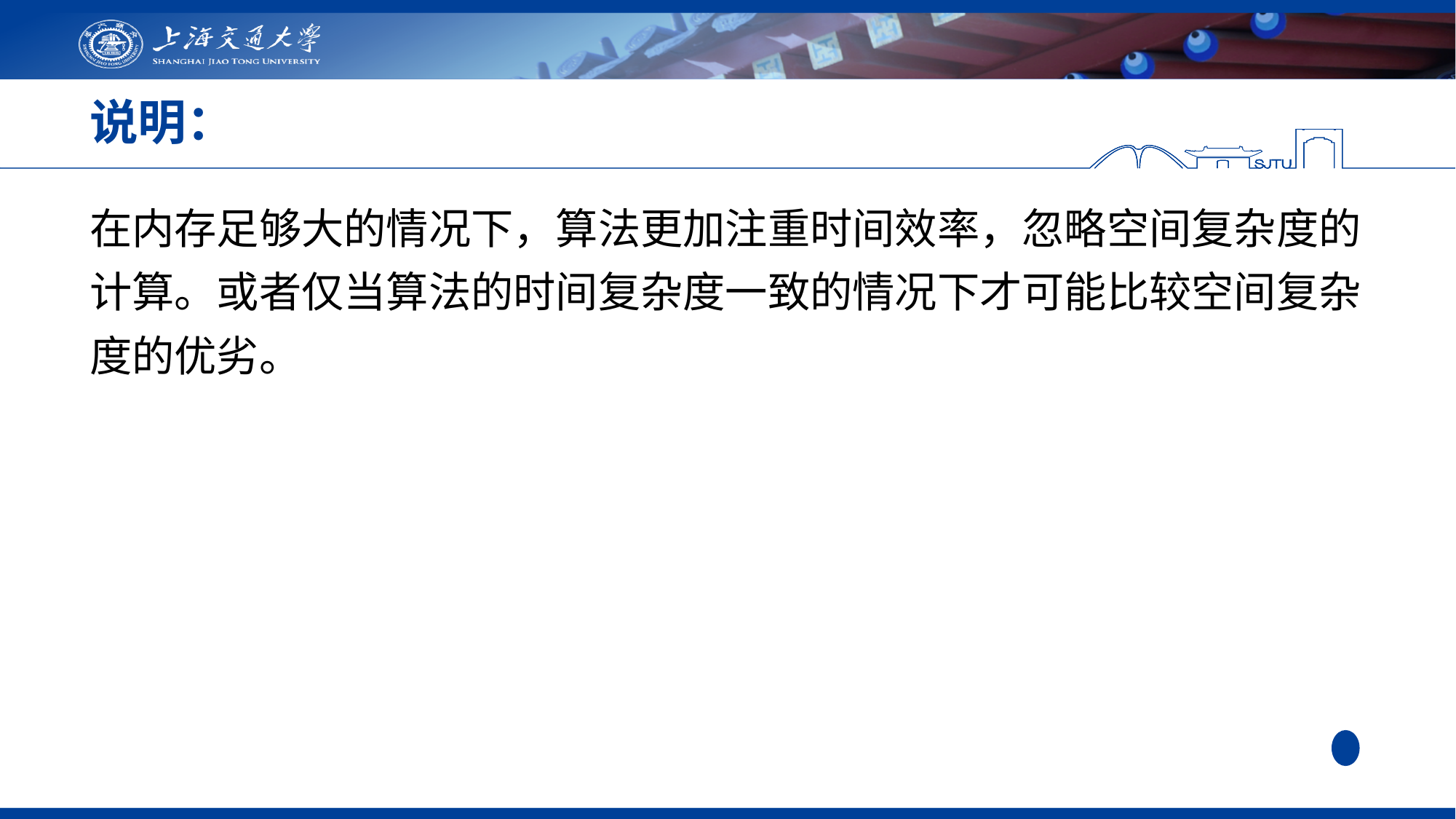

# 说明：
在内存足够大的情况下，算法更加注重时间效率，忽略空间复杂度的计算。或者仅当算法的时间复杂度一致的情况下才可能比较空间复杂度的优劣。